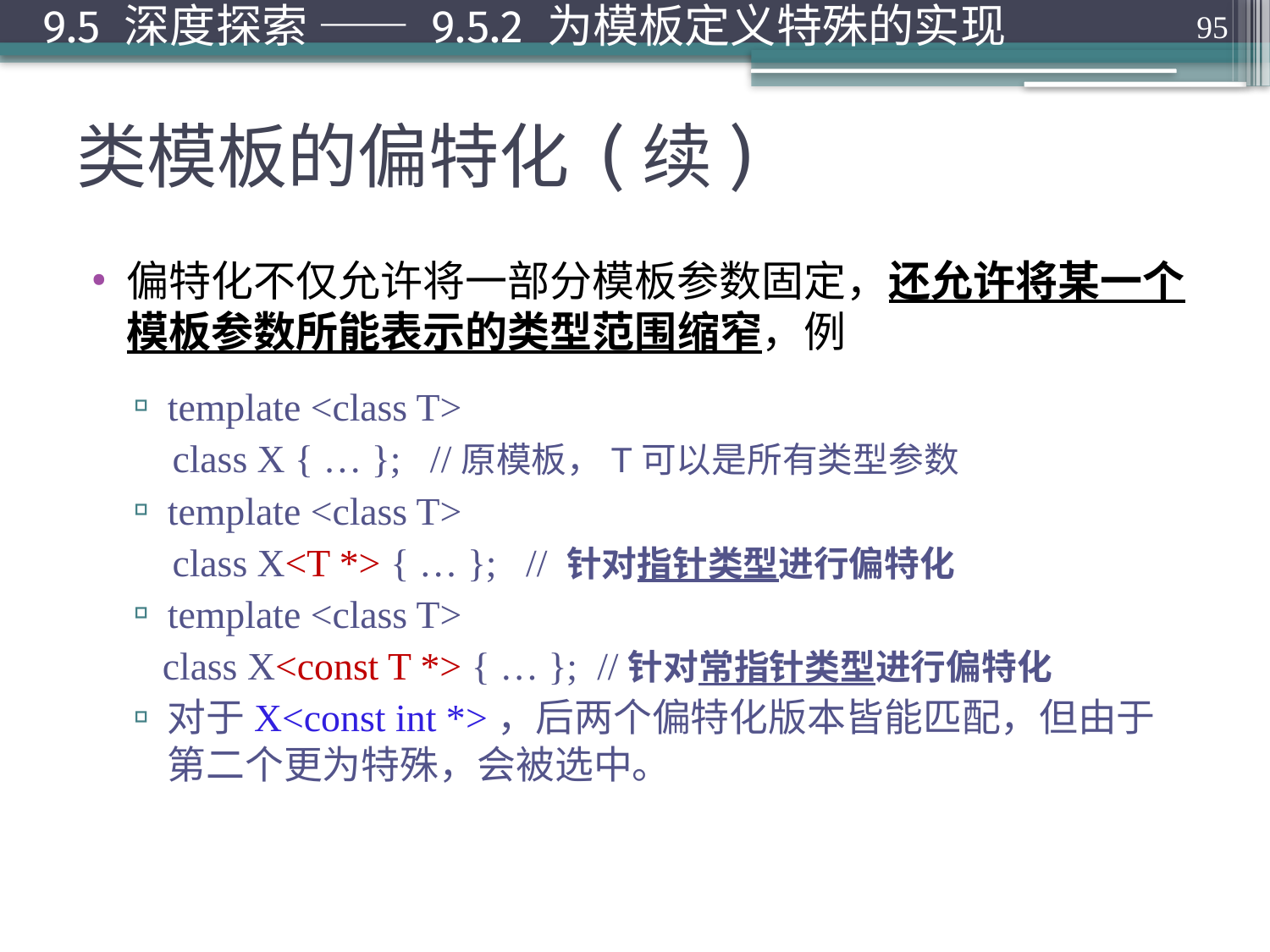

9.5 深度探索 —— 9.5.2 为模板定义特殊的实现
95
# 类模板的偏特化 (续)
偏特化不仅允许将一部分模板参数固定，还允许将某一个模板参数所能表示的类型范围缩窄，例
template <class T>
    class X { … };   //原模板，T可以是所有类型参数
template <class T>
    class X<T *> { … };   // 针对指针类型进行偏特化
template <class T>
   class X<const T *> { … };  //针对常指针类型进行偏特化
对于X<const int *>，后两个偏特化版本皆能匹配，但由于第二个更为特殊，会被选中。